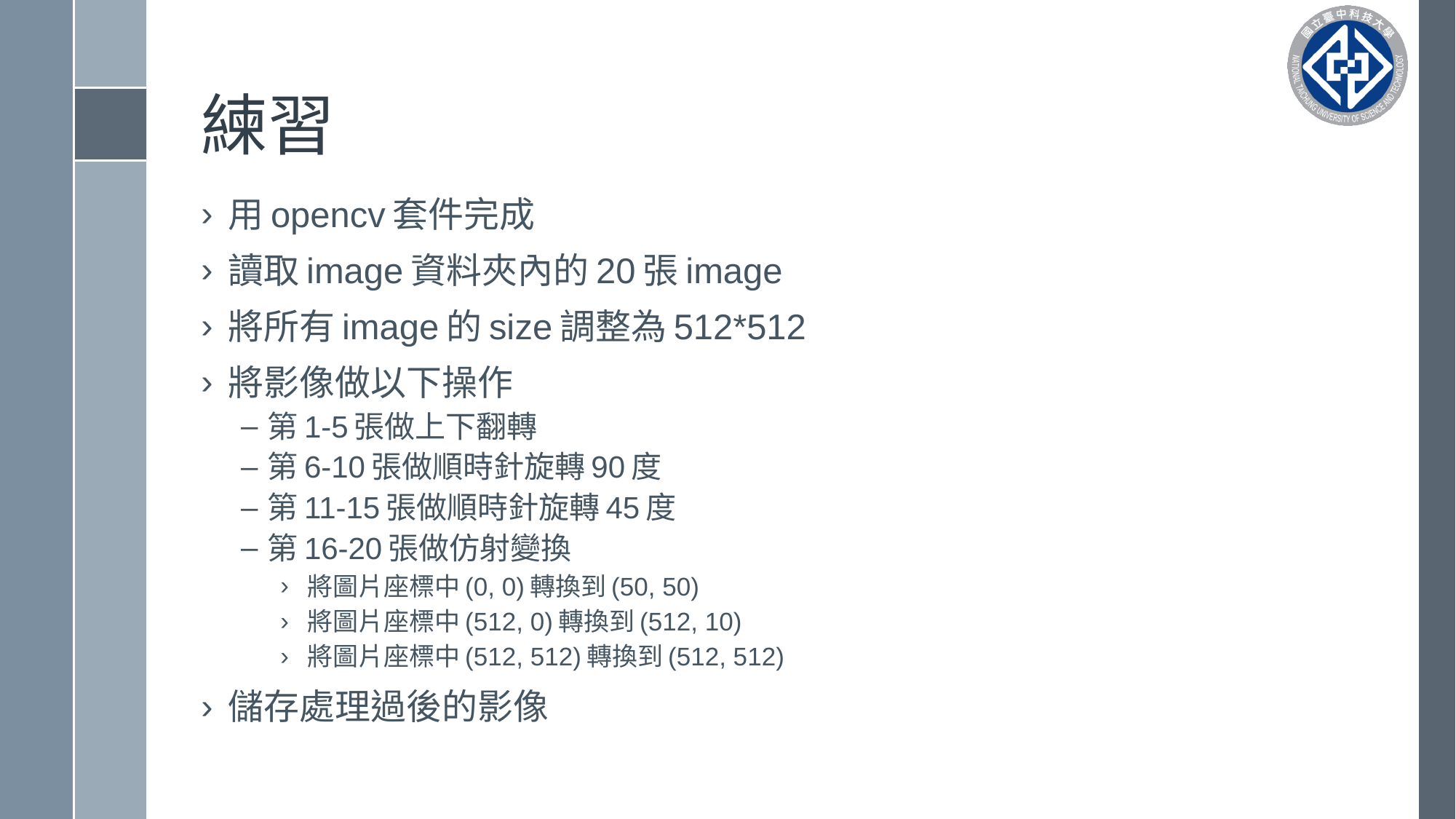

# 練習
用opencv套件完成
讀取image資料夾內的20張image
將所有image的size調整為512*512
將影像做以下操作
第1-5張做上下翻轉
第6-10張做順時針旋轉90度
第11-15張做順時針旋轉45度
第16-20張做仿射變換
將圖片座標中(0, 0)轉換到(50, 50)
將圖片座標中(512, 0)轉換到(512, 10)
將圖片座標中(512, 512)轉換到(512, 512)
儲存處理過後的影像